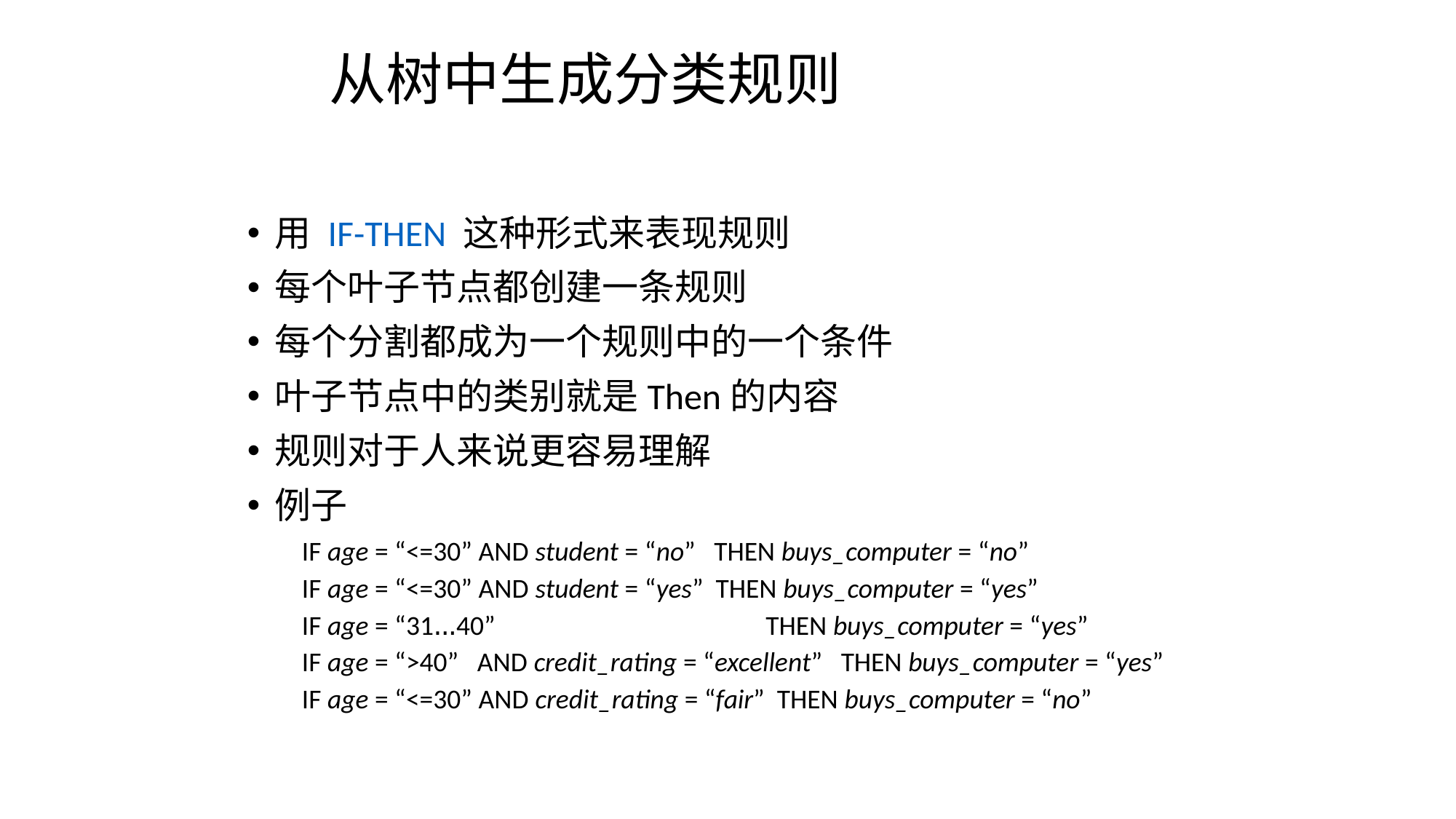

# 从树中生成分类规则
用 IF-THEN 这种形式来表现规则
每个叶子节点都创建一条规则
每个分割都成为一个规则中的一个条件
叶子节点中的类别就是Then的内容
规则对于人来说更容易理解
例子
IF age = “<=30” AND student = “no”   THEN buys_computer = “no”
IF age = “<=30” AND student = “yes”  THEN buys_computer = “yes”
IF age = “31…40” 			THEN buys_computer = “yes”
IF age = “>40”   AND credit_rating = “excellent”   THEN buys_computer = “yes”
IF age = “<=30” AND credit_rating = “fair”  THEN buys_computer = “no”